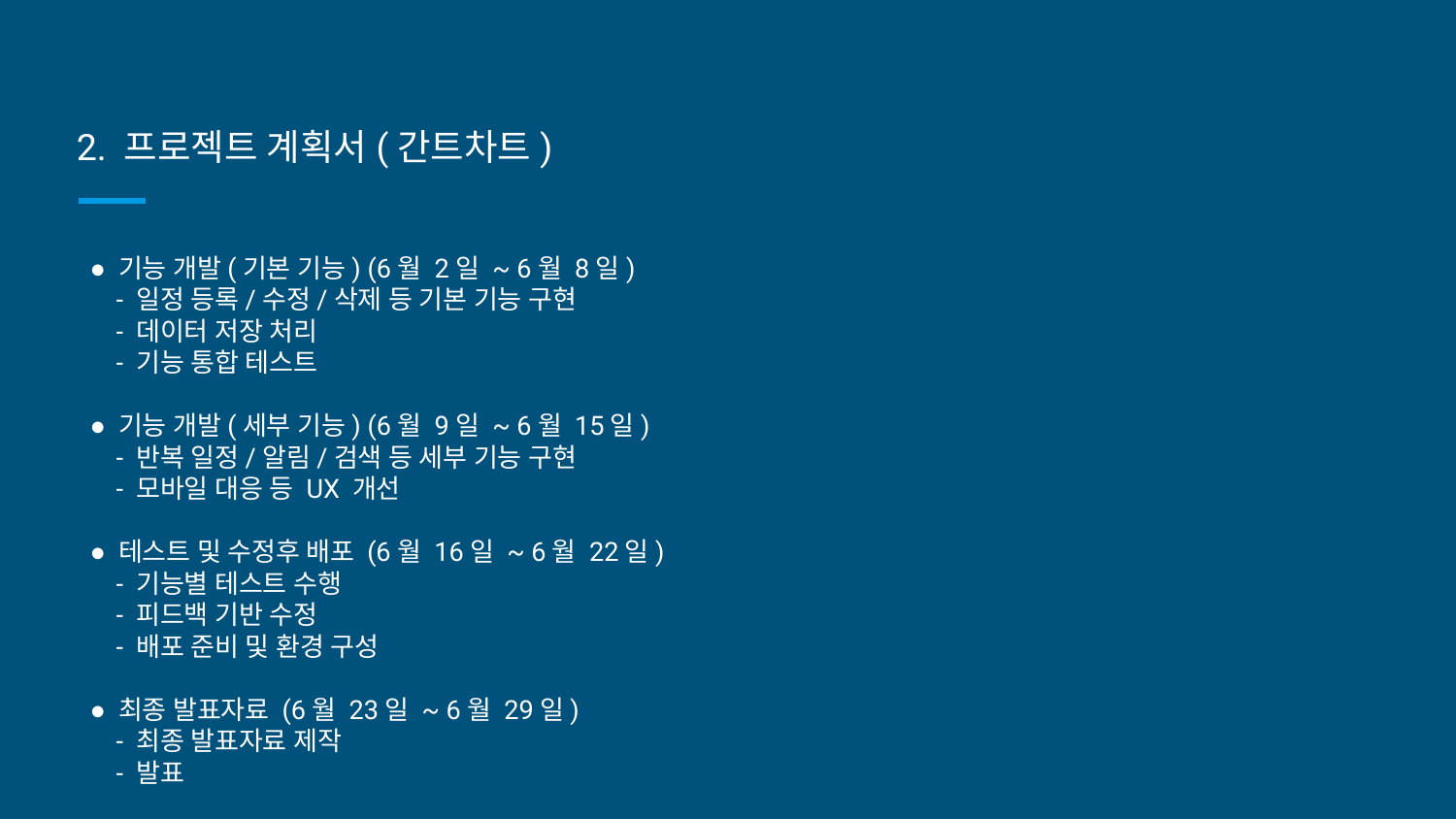

# 2. 프로젝트 계획서(간트차트)
● 기능 개발(기본 기능) (6월 2일 ~ 6월 8일)
    - 일정 등록/수정/삭제 등 기본 기능 구현
    - 데이터 저장 처리
    - 기능 통합 테스트

● 기능 개발(세부 기능) (6월 9일 ~ 6월 15일)
    - 반복 일정/알림/검색 등 세부 기능 구현
    - 모바일 대응 등 UX 개선

● 테스트 및 수정후 배포 (6월 16일 ~ 6월 22일)
    - 기능별 테스트 수행
    - 피드백 기반 수정
    - 배포 준비 및 환경 구성

● 최종 발표자료 (6월 23일 ~ 6월 29일)
    - 최종 발표자료 제작
    - 발표